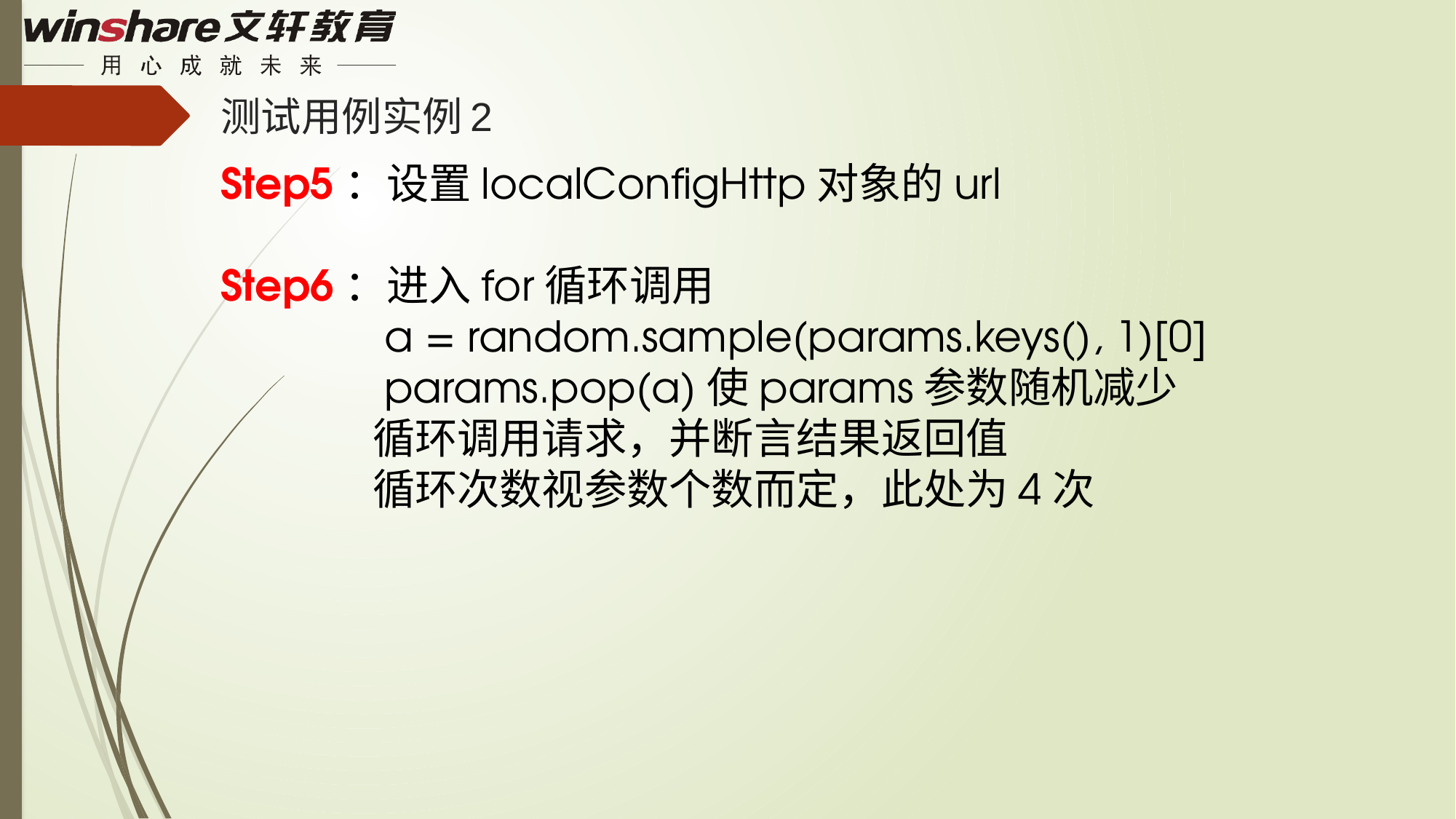

# 测试用例实例2
Step5：设置localConfigHttp对象的url

Step6：进入for循环调用
a = random.sample(params.keys(), 1)[0]
params.pop(a)使params参数随机减少
               循环调用请求，并断言结果返回值
               循环次数视参数个数而定，此处为4次